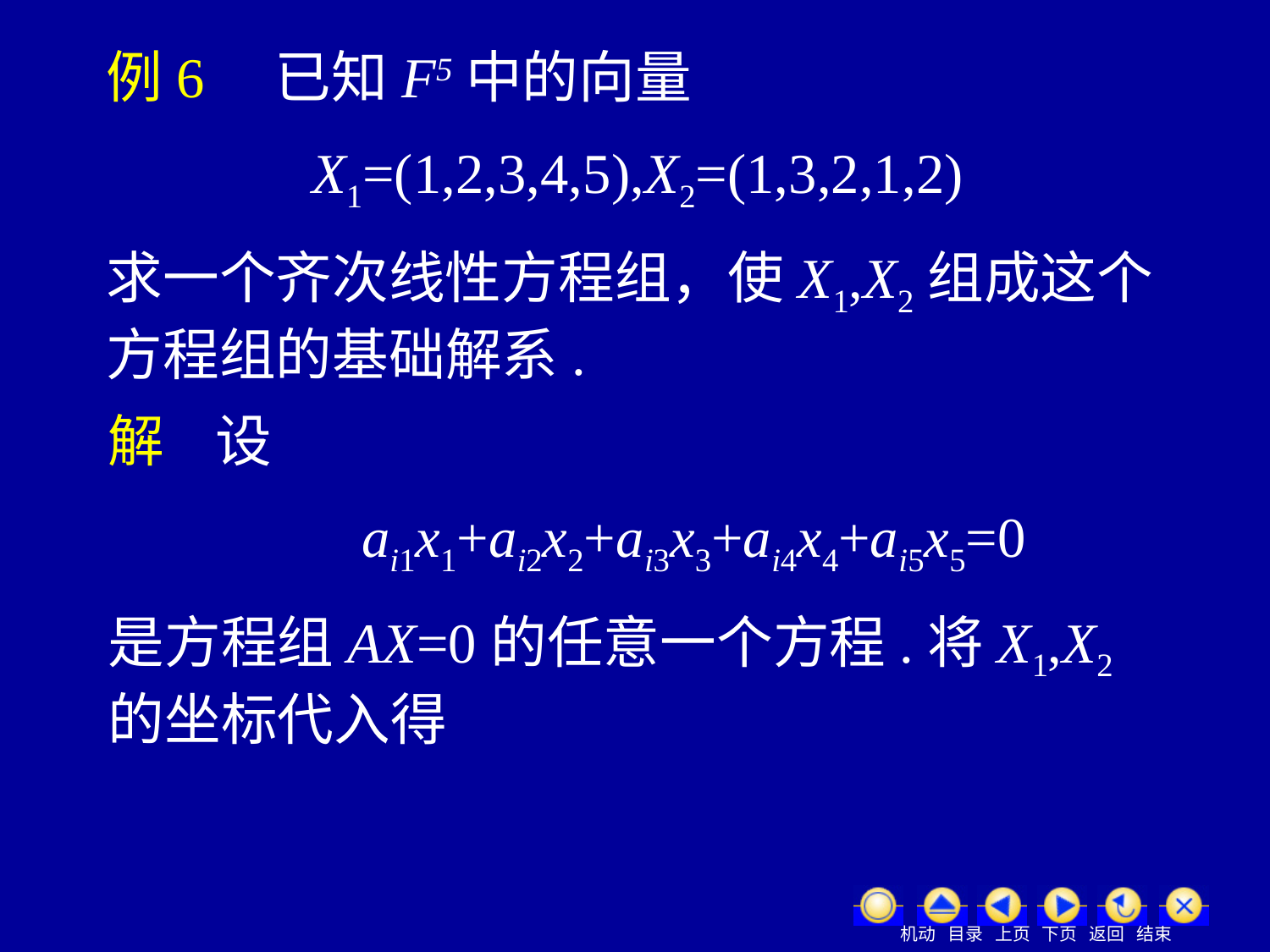

例6    已知F5中的向量
X1=(1,2,3,4,5),X2=(1,3,2,1,2)
求一个齐次线性方程组，使X1,X2组成这个方程组的基础解系.
解    设
       ai1x1+ai2x2+ai3x3+ai4x4+ai5x5=0
是方程组AX=0的任意一个方程.将X1,X2的坐标代入得